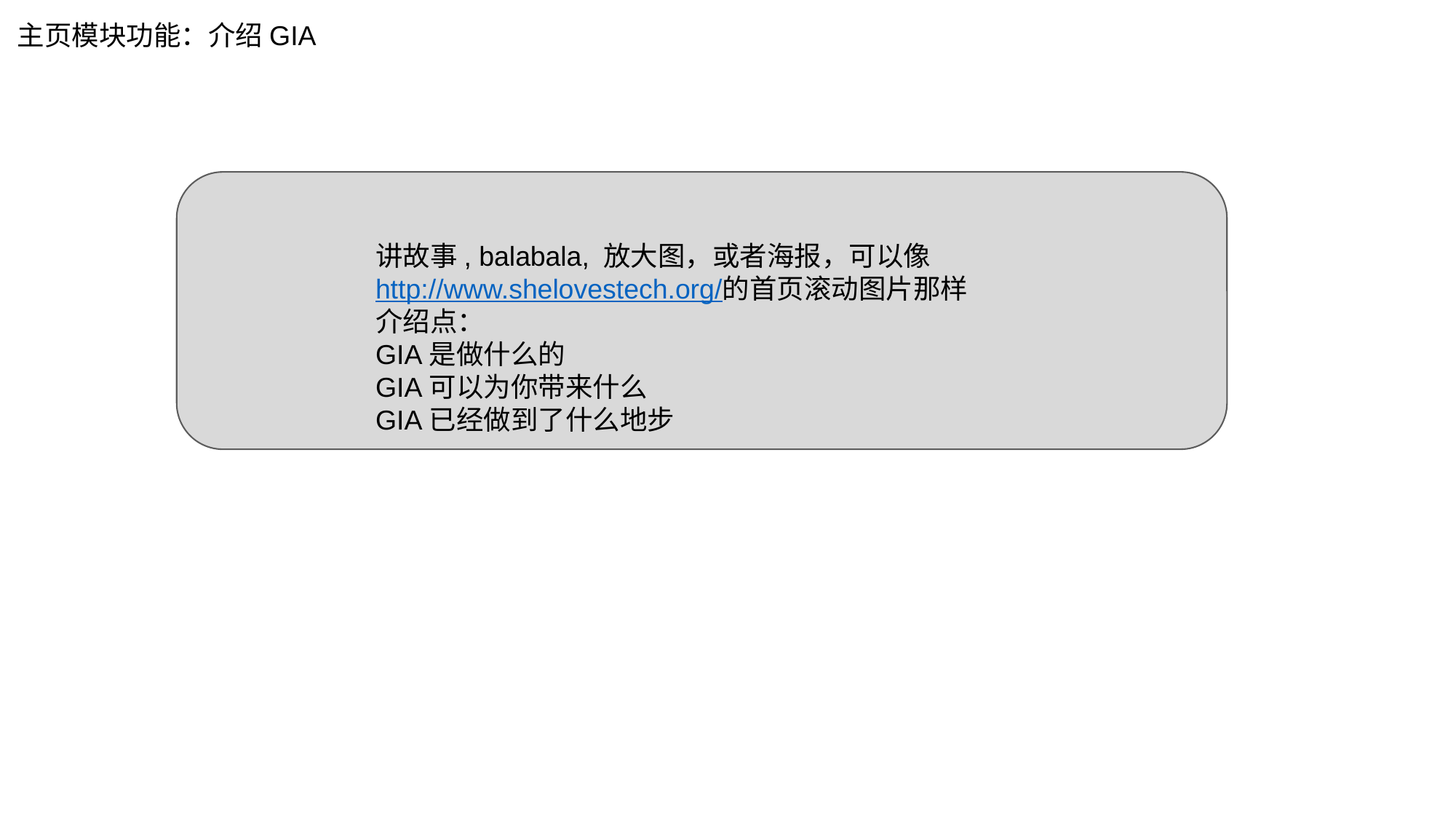

主页模块功能：介绍GIA

讲故事, balabala, 放大图，或者海报，可以像http://www.shelovestech.org/的首页滚动图片那样
介绍点：
GIA是做什么的
GIA可以为你带来什么
GIA已经做到了什么地步